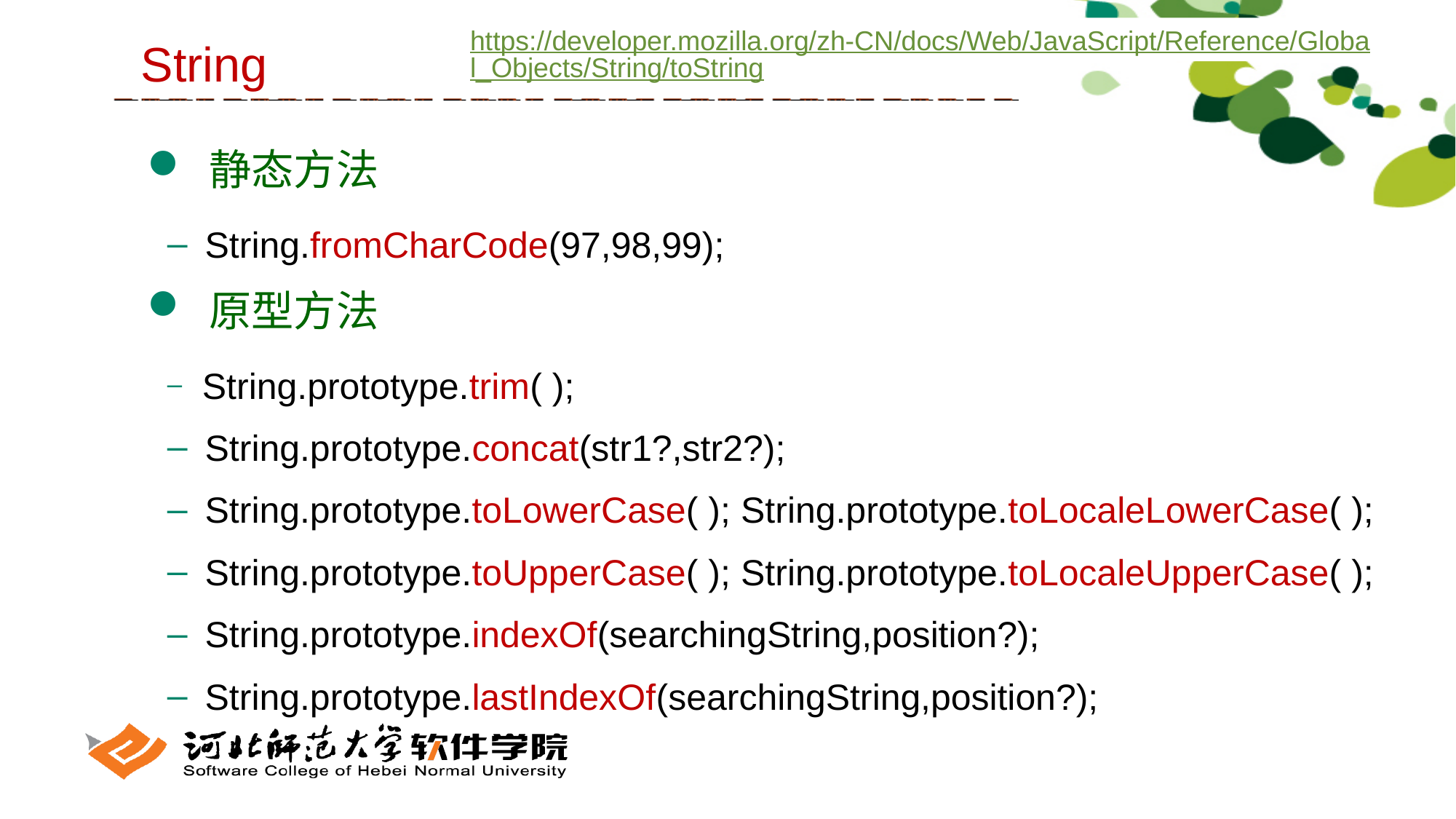

https://developer.mozilla.org/zh-CN/docs/Web/JavaScript/Reference/Global_Objects/String/toString
String
 静态方法
 String.fromCharCode(97,98,99);
 原型方法
 String.prototype.trim( );
 String.prototype.concat(str1?,str2?);
 String.prototype.toLowerCase( ); String.prototype.toLocaleLowerCase( );
 String.prototype.toUpperCase( ); String.prototype.toLocaleUpperCase( );
 String.prototype.indexOf(searchingString,position?);
 String.prototype.lastIndexOf(searchingString,position?);